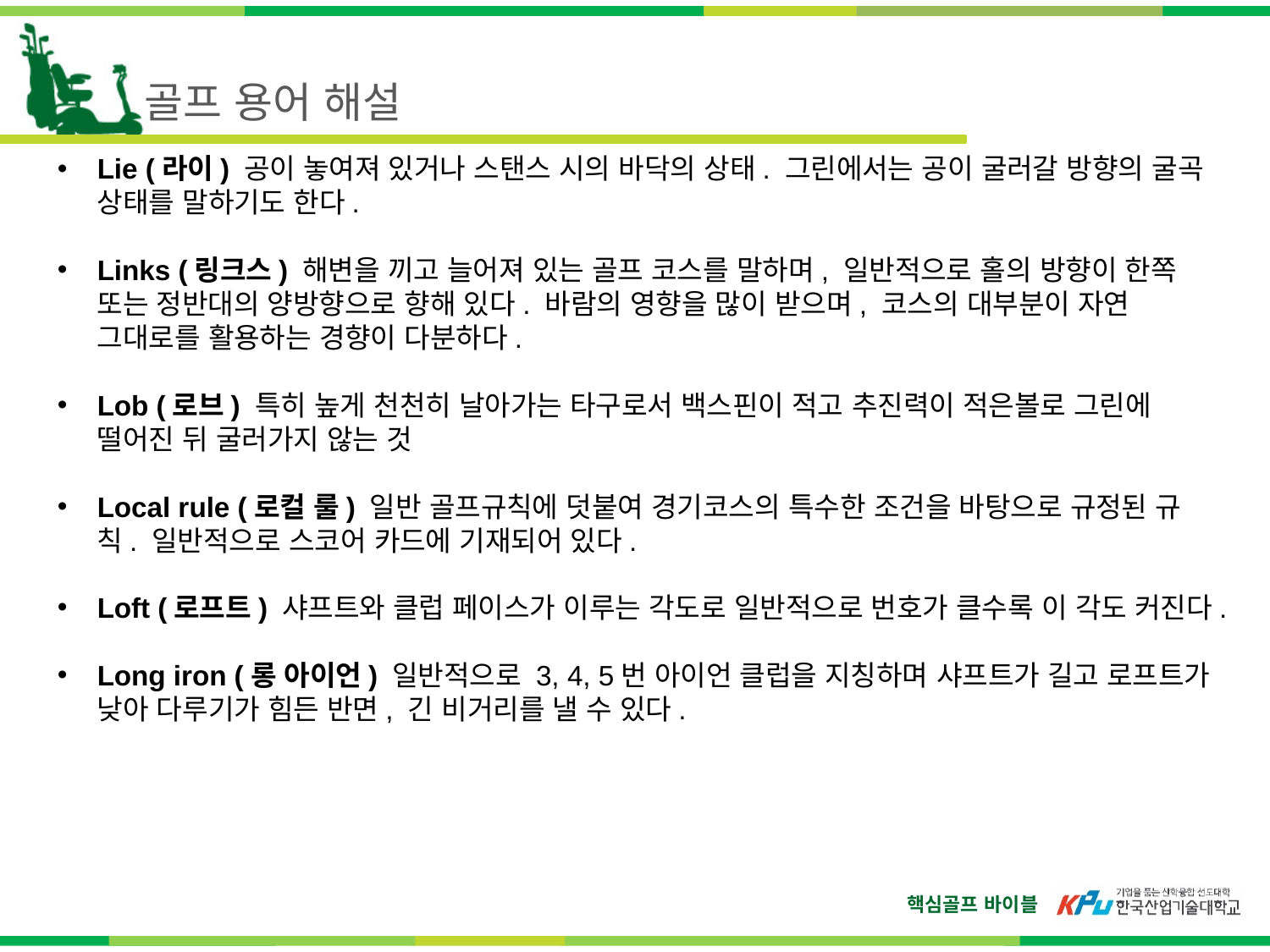

골프 용어 해설

Lie (라이) 공이 놓여져 있거나 스탠스 시의 바닥의 상태. 그린에서는 공이 굴러갈 방향의 굴곡 상태를 말하기도 한다.

Links (링크스) 해변을 끼고 늘어져 있는 골프 코스를 말하며, 일반적으로 홀의 방향이 한쪽 또는 정반대의 양방향으로 향해 있다. 바람의 영향을 많이 받으며, 코스의 대부분이 자연 그대로를 활용하는 경향이 다분하다.

Lob (로브) 특히 높게 천천히 날아가는 타구로서 백스핀이 적고 추진력이 적은볼로 그린에 떨어진 뒤 굴러가지 않는 것

Local rule (로컬 룰) 일반 골프규칙에 덧붙여 경기코스의 특수한 조건을 바탕으로 규정된 규칙. 일반적으로 스코어 카드에 기재되어 있다.

Loft (로프트) 샤프트와 클럽 페이스가 이루는 각도로 일반적으로 번호가 클수록 이 각도 커진다.

Long iron (롱 아이언) 일반적으로 3, 4, 5번 아이언 클럽을 지칭하며 샤프트가 길고 로프트가 낮아 다루기가 힘든 반면, 긴 비거리를 낼 수 있다.